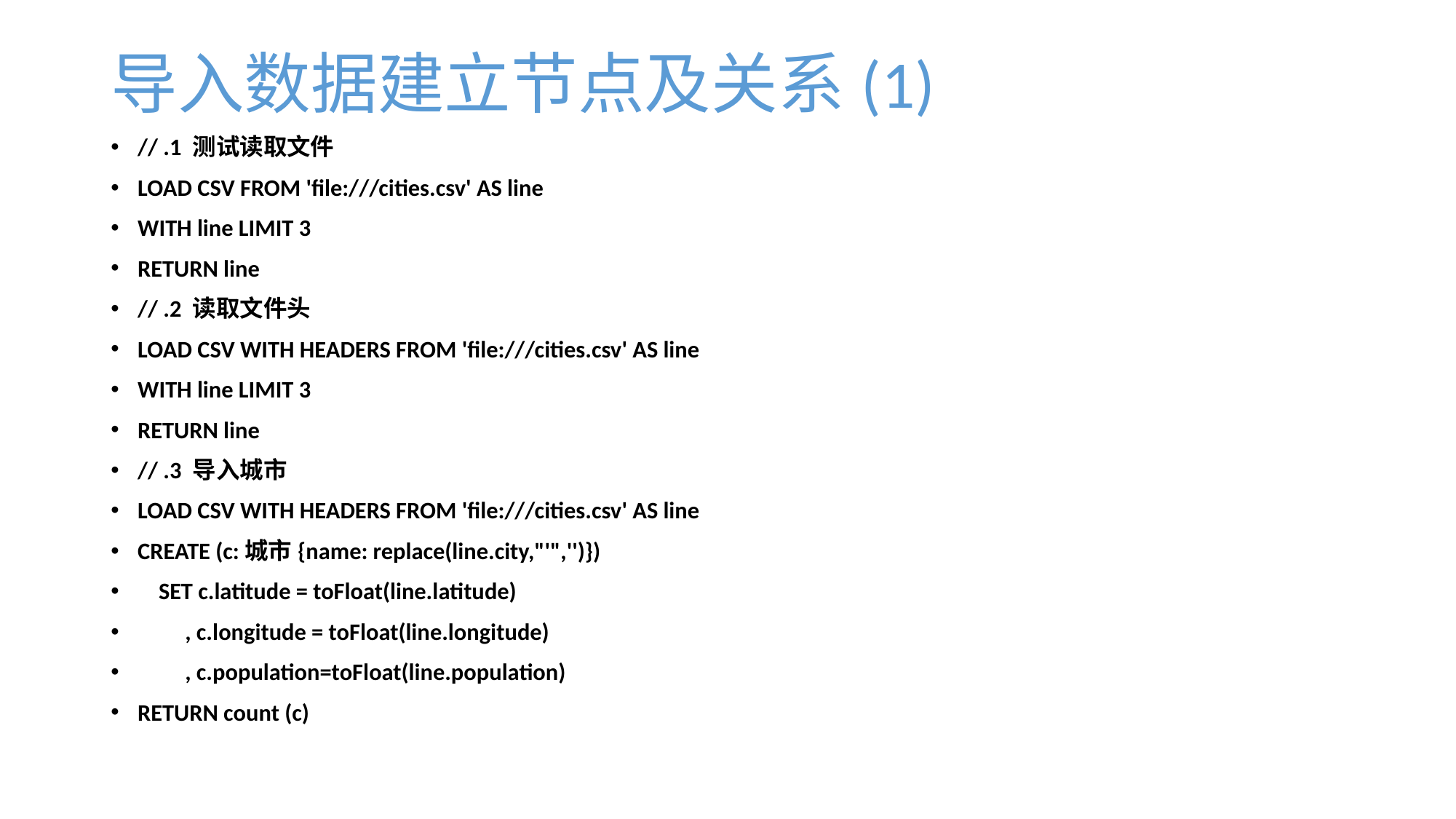

# 导入数据建立节点及关系(1)
// .1 测试读取文件
LOAD CSV FROM 'file:///cities.csv' AS line
WITH line LIMIT 3
RETURN line
// .2 读取文件头
LOAD CSV WITH HEADERS FROM 'file:///cities.csv' AS line
WITH line LIMIT 3
RETURN line
// .3 导入城市
LOAD CSV WITH HEADERS FROM 'file:///cities.csv' AS line
CREATE (c:城市{name: replace(line.city,"'",'')})
    SET c.latitude = toFloat(line.latitude)
         , c.longitude = toFloat(line.longitude)
         , c.population=toFloat(line.population)
RETURN count (c)